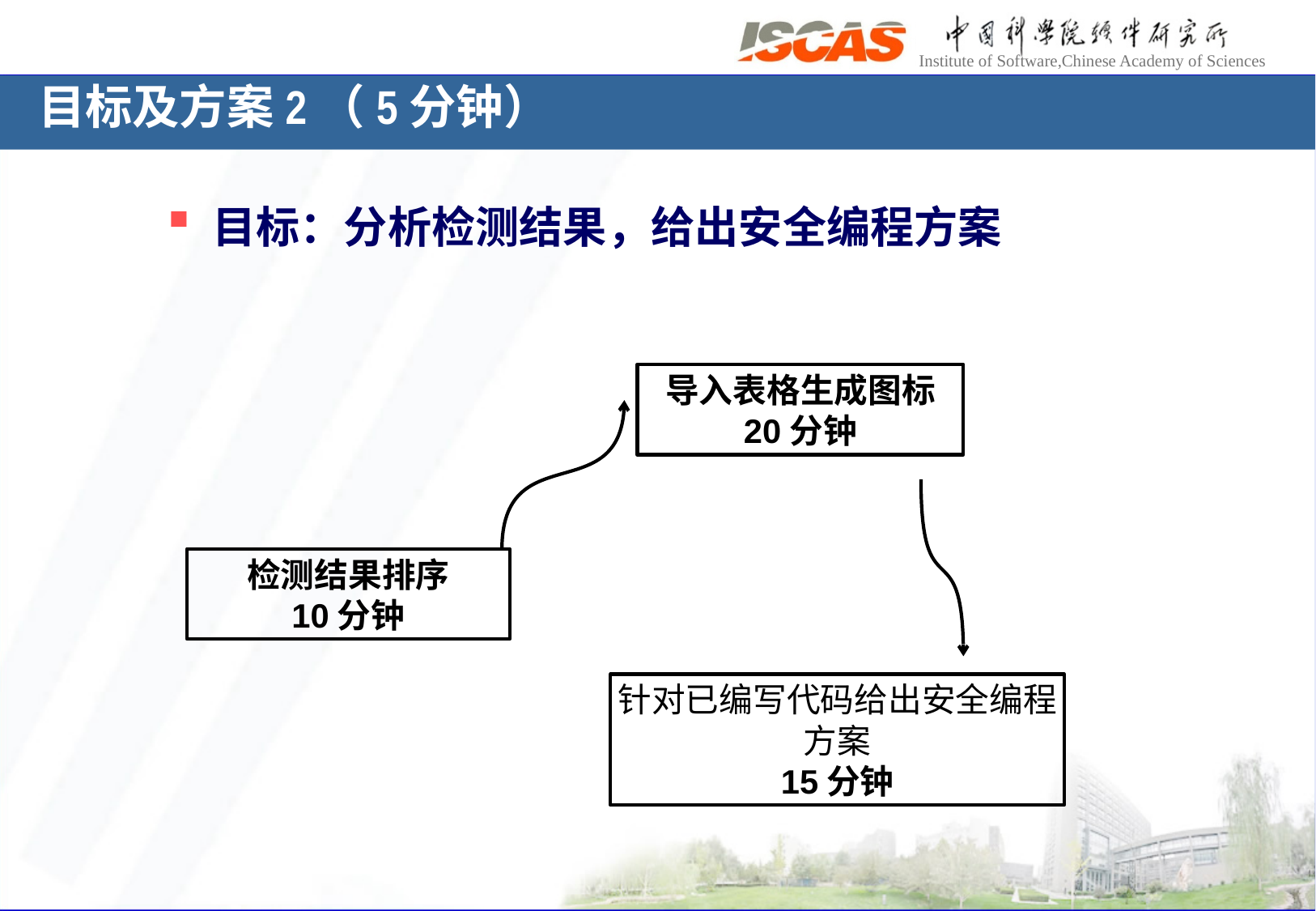

# 目标及方案2（5分钟）
目标：分析检测结果，给出安全编程方案
导入表格生成图标
20分钟
检测结果排序
10分钟
针对已编写代码给出安全编程方案
15分钟